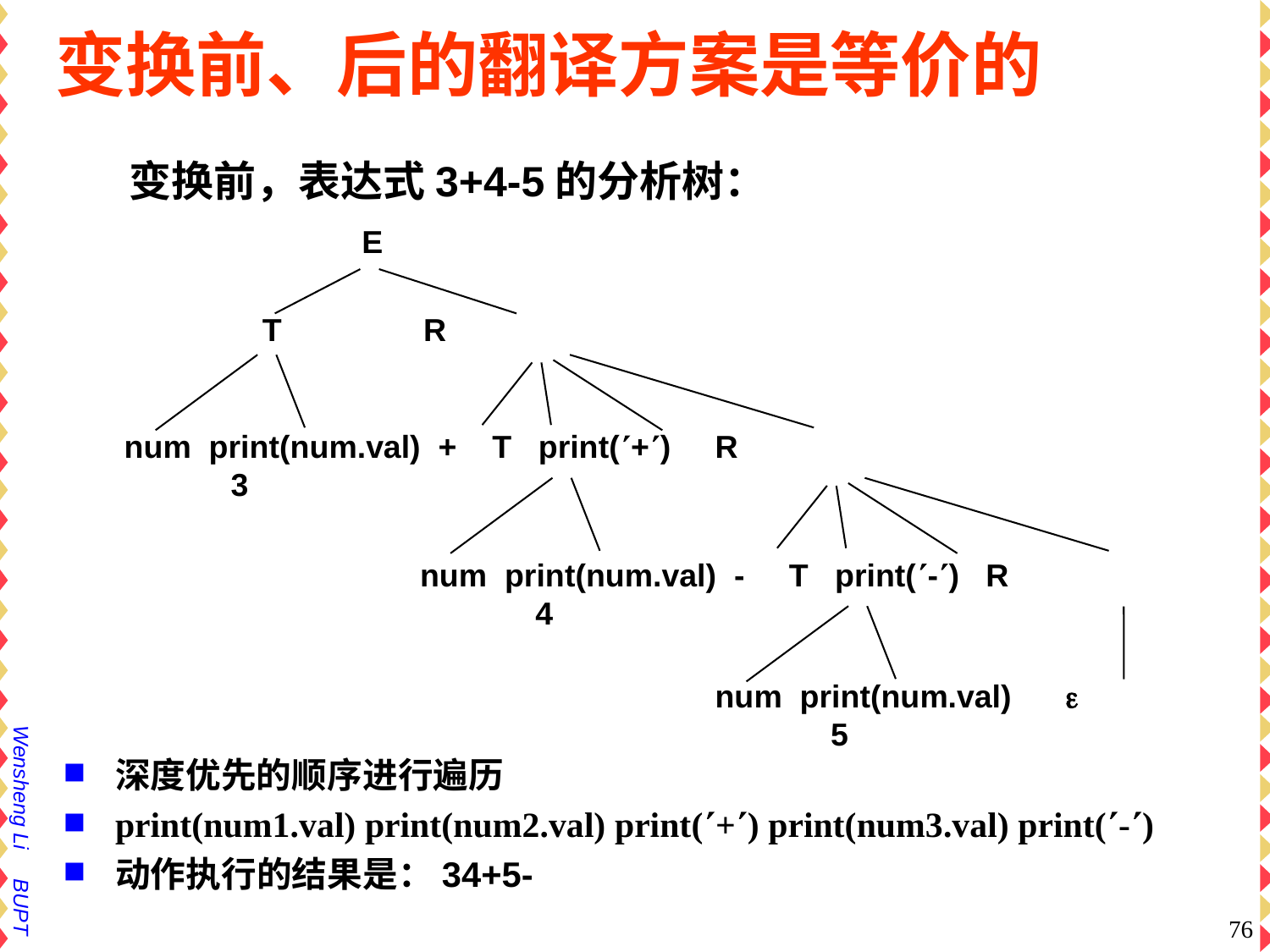

变换前、后的翻译方案是等价的
变换前，表达式3+4-5的分析树：
E

T                R

num  print(num.val)  +    T   print(′+′)     R
            3

num  print(num.val)  -     T   print(′-′)   R
             4

num  print(num.val)      ε
             5
深度优先的顺序进行遍历
print(num1.val) print(num2.val) print(′+′) print(num3.val) print(′-′)
动作执行的结果是：34+5-
76